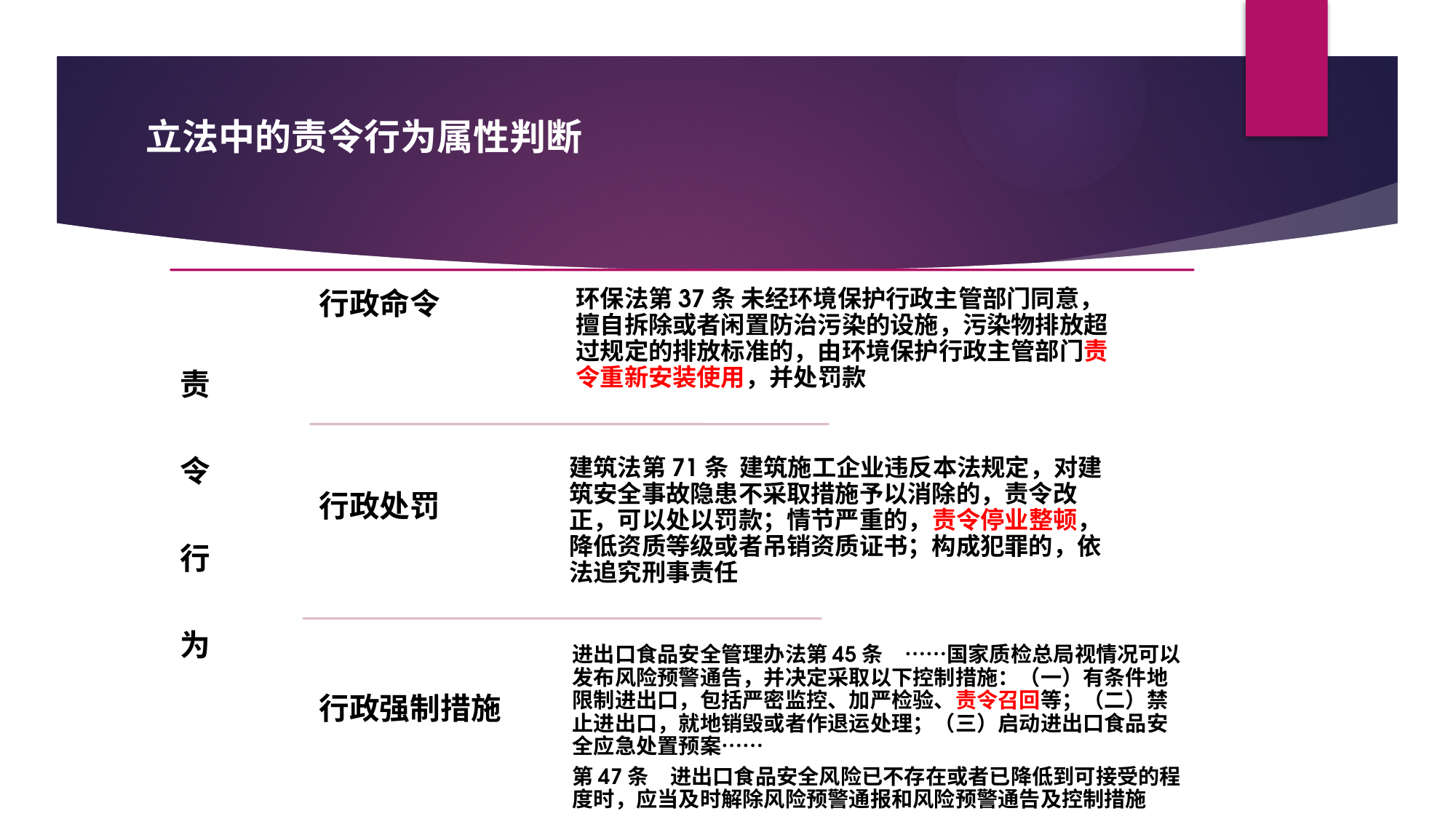

立法中的责令行为属性判断

责

令

行

为
行政命令
环保法第37条 未经环境保护行政主管部门同意，擅自拆除或者闲置防治污染的设施，污染物排放超过规定的排放标准的，由环境保护行政主管部门责令重新安装使用，并处罚款

行政处罚
建筑法第71条  建筑施工企业违反本法规定，对建筑安全事故隐患不采取措施予以消除的，责令改正，可以处以罚款；情节严重的，责令停业整顿，降低资质等级或者吊销资质证书；构成犯罪的，依法追究刑事责任
行政强制措施
进出口食品安全管理办法第45条　……国家质检总局视情况可以发布风险预警通告，并决定采取以下控制措施：（一）有条件地限制进出口，包括严密监控、加严检验、责令召回等；（二）禁止进出口，就地销毁或者作退运处理；（三）启动进出口食品安全应急处置预案……
第47条　进出口食品安全风险已不存在或者已降低到可接受的程度时，应当及时解除风险预警通报和风险预警通告及控制措施